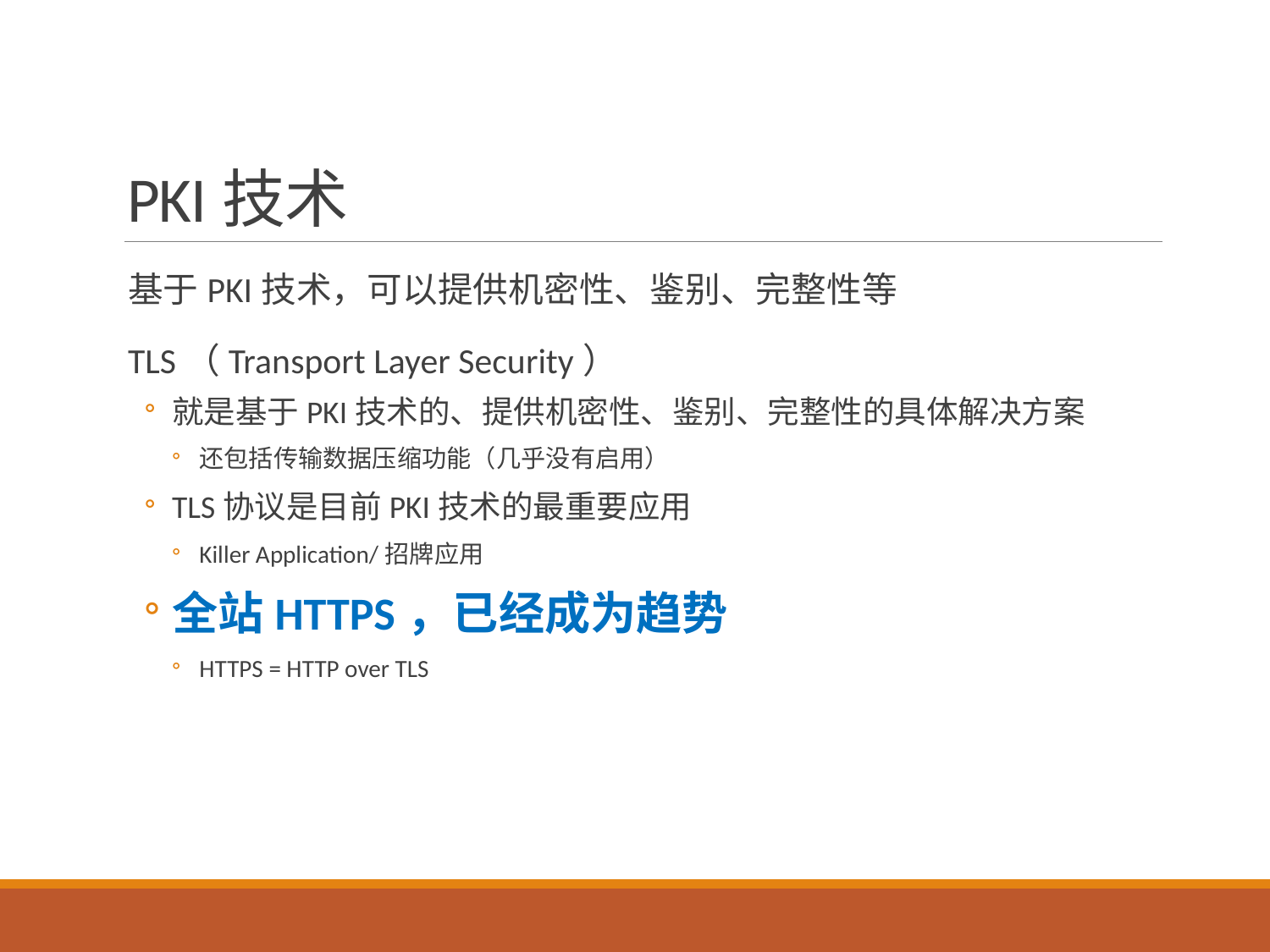

# PKI技术
基于PKI技术，可以提供机密性、鉴别、完整性等
TLS（Transport Layer Security）
就是基于PKI技术的、提供机密性、鉴别、完整性的具体解决方案
还包括传输数据压缩功能（几乎没有启用）
TLS协议是目前PKI技术的最重要应用
Killer Application/招牌应用
全站HTTPS，已经成为趋势
HTTPS = HTTP over TLS
2